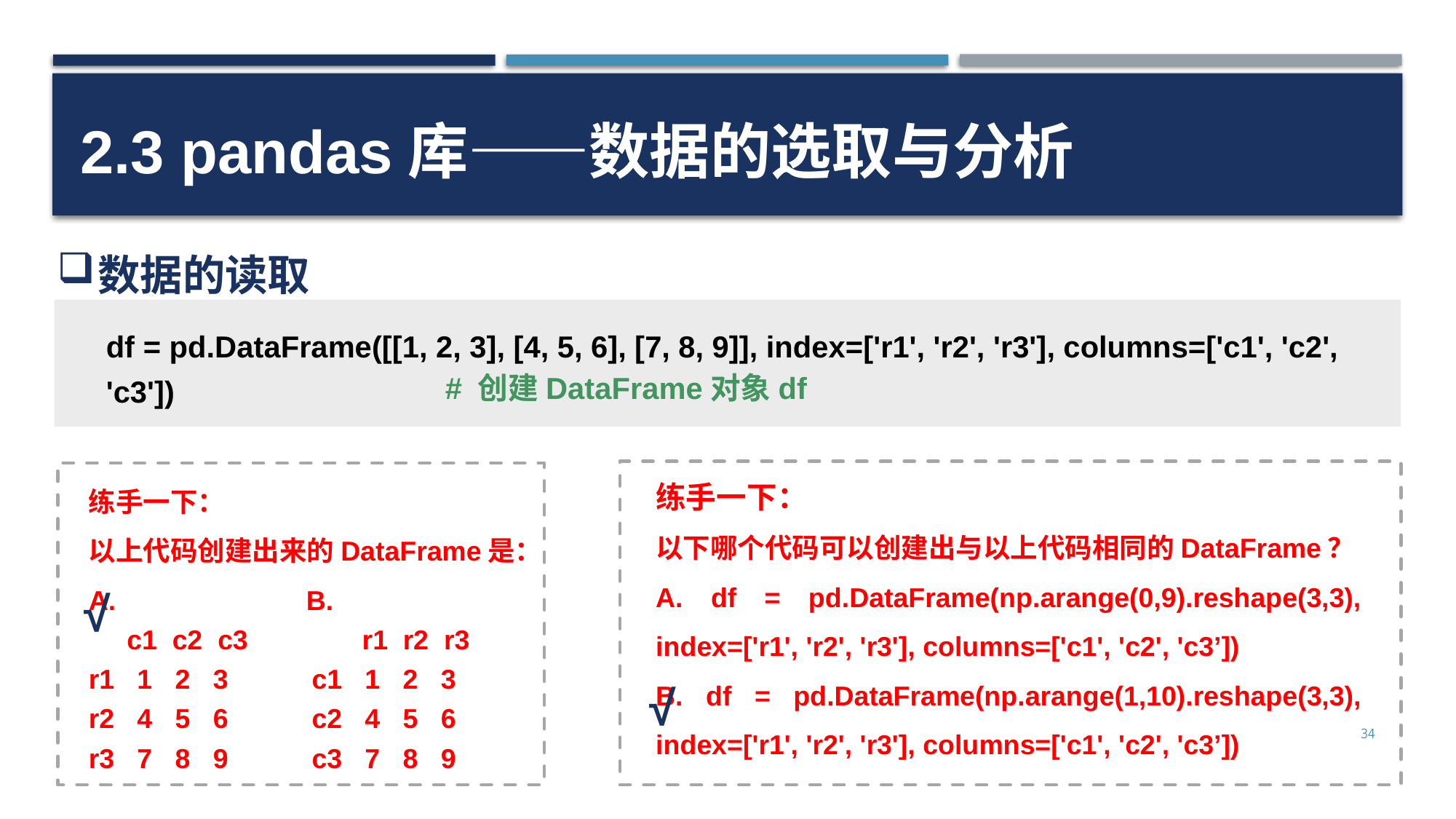

2.3 pandas库——数据的选取与分析
数据的读取

df = pd.DataFrame([[1, 2, 3], [4, 5, 6], [7, 8, 9]], index=['r1', 'r2', 'r3'], columns=['c1', 'c2', 'c3'])
# 创建DataFrame对象df
练手一下：
以下哪个代码可以创建出与以上代码相同的DataFrame？
A. df = pd.DataFrame(np.arange(0,9).reshape(3,3), index=['r1', 'r2', 'r3'], columns=['c1', 'c2', 'c3’])
B. df = pd.DataFrame(np.arange(1,10).reshape(3,3), index=['r1', 'r2', 'r3'], columns=['c1', 'c2', 'c3’])

练手一下：
以上代码创建出来的DataFrame是：
A.                         B.
     c1  c2  c3               r1  r2  r3
r1   1   2   3           c1   1   2   3
r2   4   5   6           c2   4   5   6
r3   7   8   9           c3   7   8   9
√
√
34